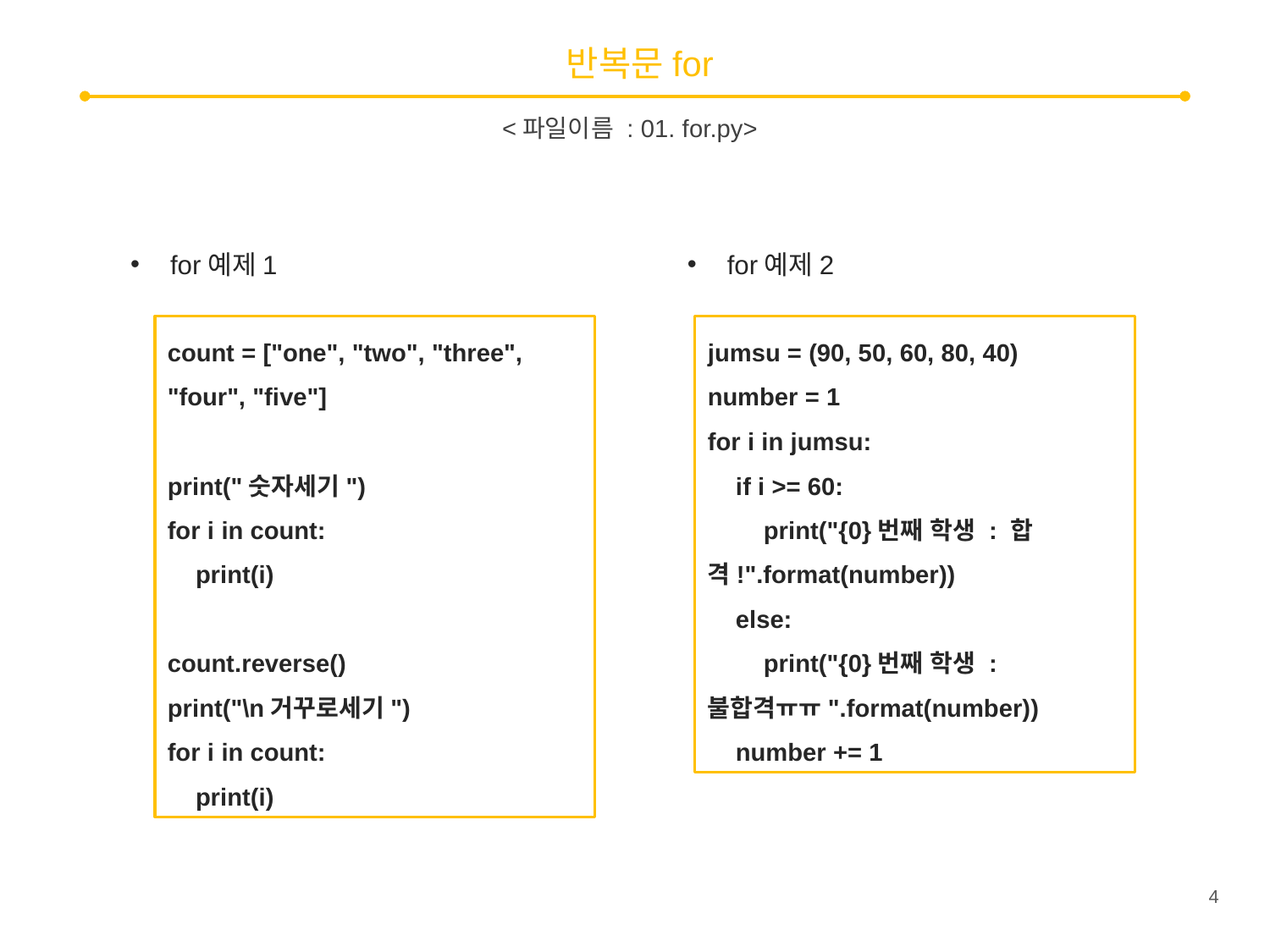

# 반복문for
<파일이름 : 01. for.py>
for예제1
for예제2
count = ["one", "two", "three", "four", "five"]

print("숫자세기")
for i in count:
    print(i)

count.reverse()
print("\n거꾸로세기")
for i in count:
    print(i)
jumsu = (90, 50, 60, 80, 40)
number = 1
for i in jumsu:
    if i >= 60:
        print("{0}번째 학생 : 합격!".format(number))
    else:
        print("{0}번째 학생 : 불합격ㅠㅠ".format(number))
    number += 1